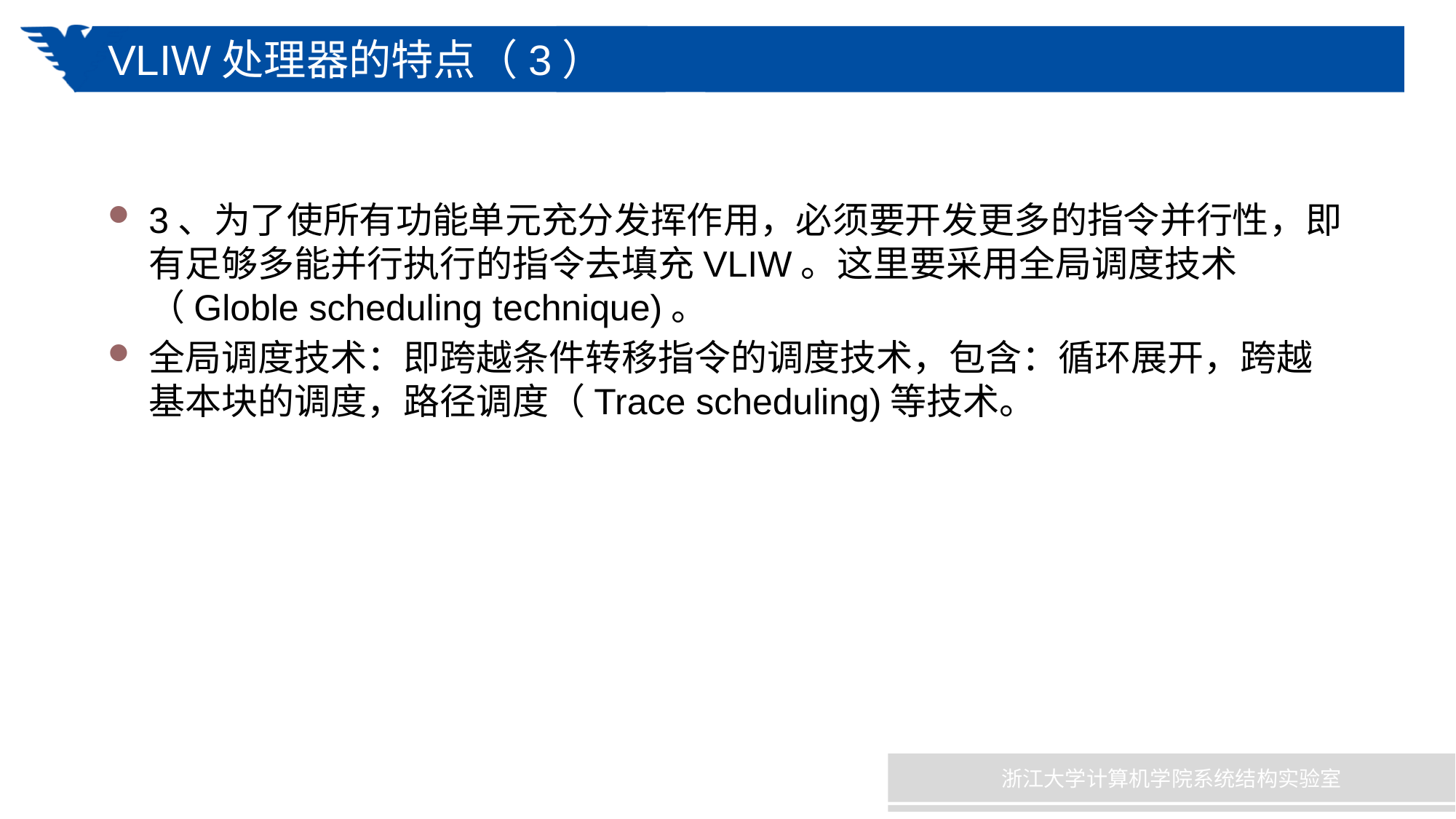

# VLIW处理器的特点（3）
3、为了使所有功能单元充分发挥作用，必须要开发更多的指令并行性，即有足够多能并行执行的指令去填充VLIW。这里要采用全局调度技术（Globle scheduling technique)。
全局调度技术：即跨越条件转移指令的调度技术，包含：循环展开，跨越基本块的调度，路径调度（Trace scheduling)等技术。